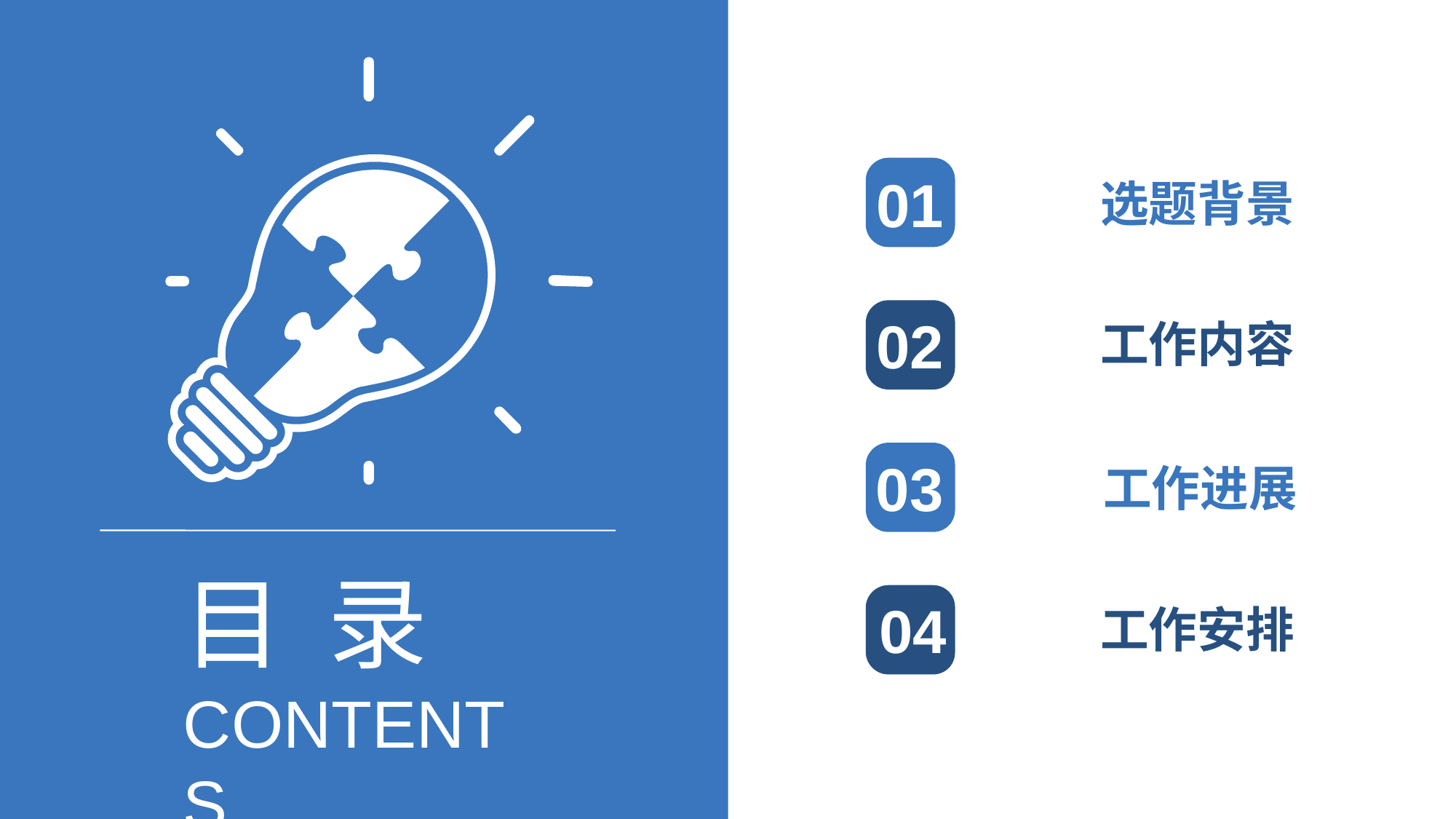

01
选题背景

02
工作内容

03
工作进展
目  录

04
工作安排
CONTENTS